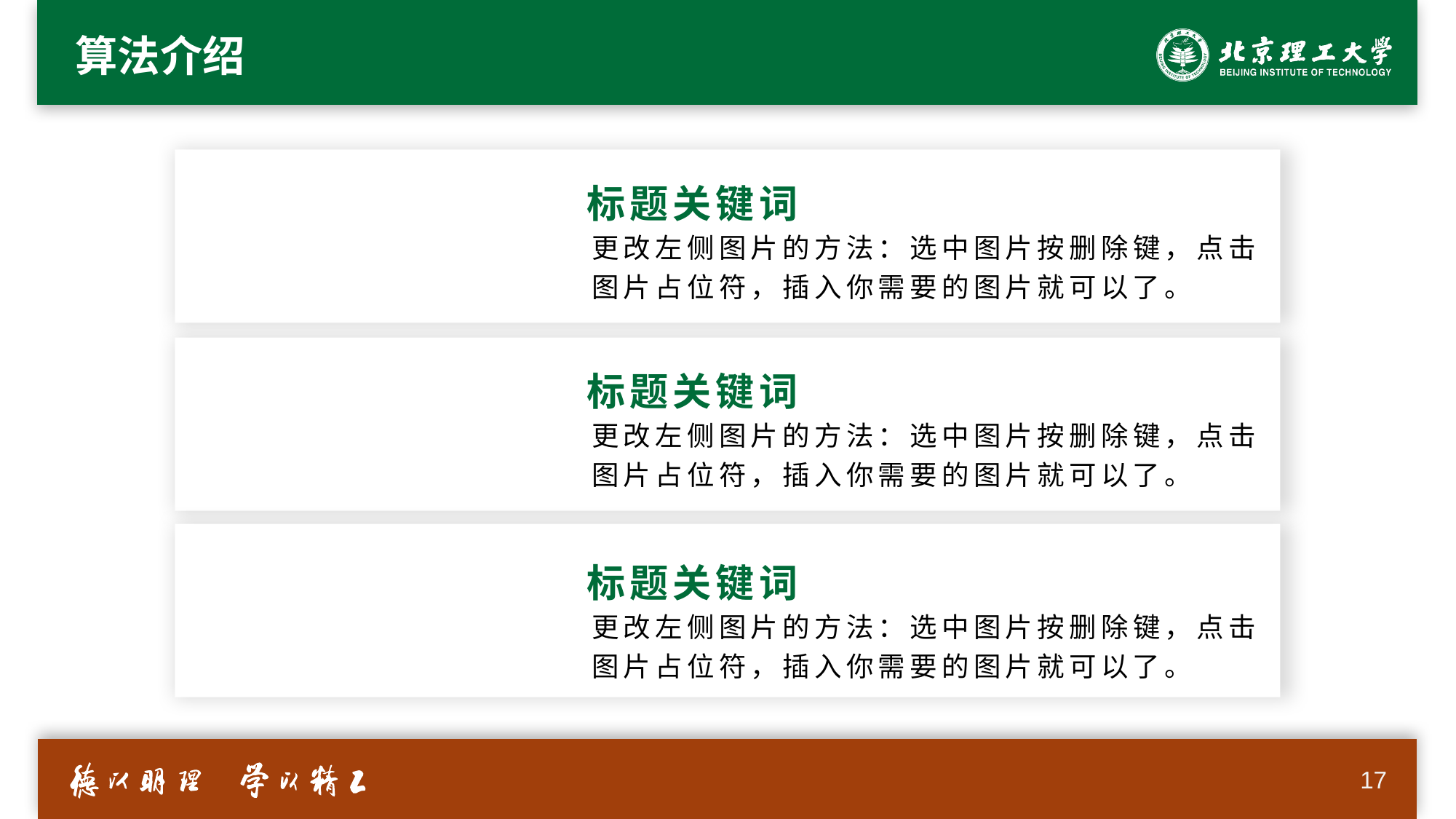

# 算法介绍

标题关键词
更改左侧图片的方法：选中图片按删除键，点击图片占位符，插入你需要的图片就可以了。

标题关键词

更改左侧图片的方法：选中图片按删除键，点击图片占位符，插入你需要的图片就可以了。

标题关键词

更改左侧图片的方法：选中图片按删除键，点击图片占位符，插入你需要的图片就可以了。